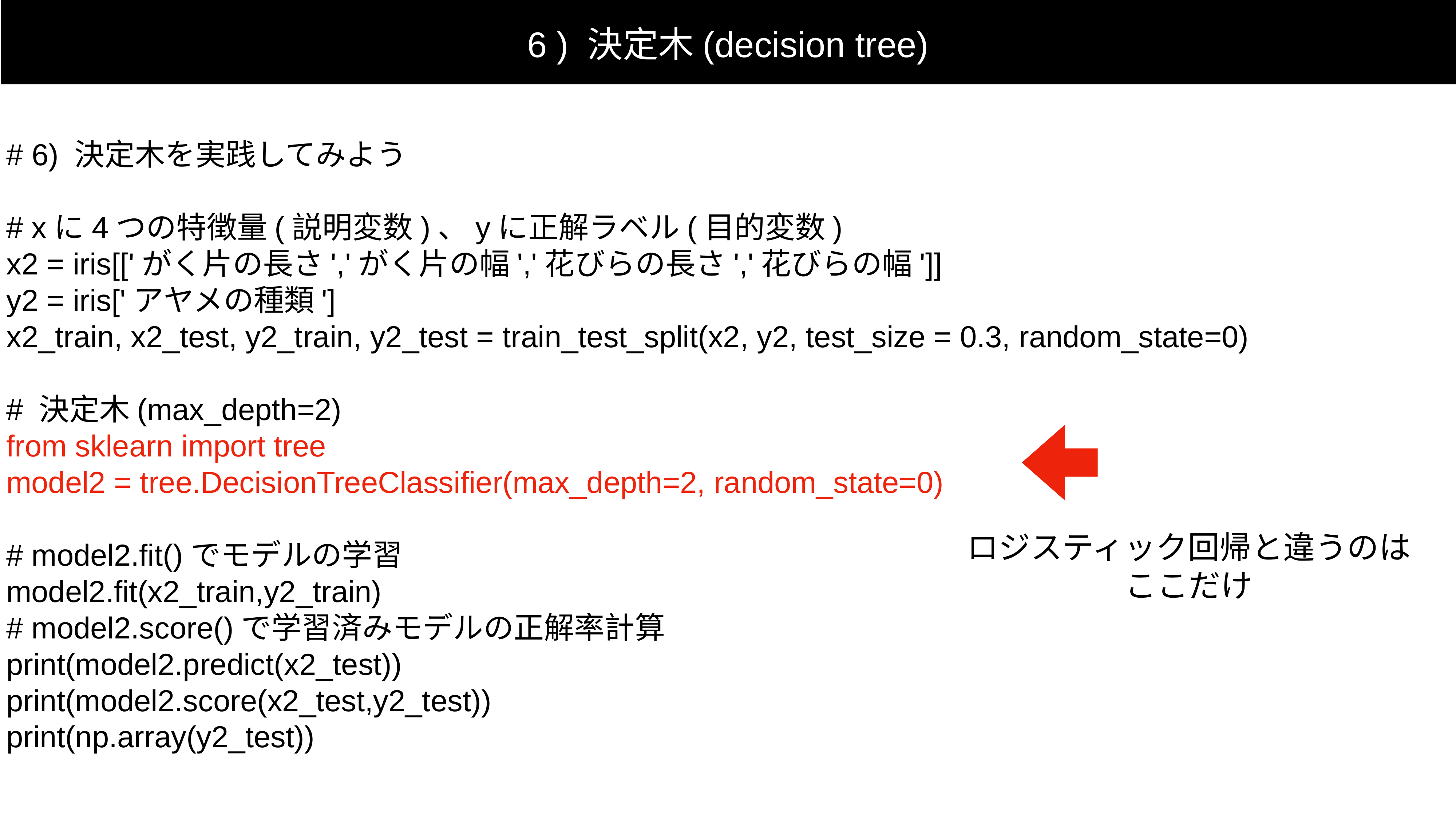

6 ) 決定木(decision tree)
# 6) 決定木を実践してみよう

# xに4つの特徴量(説明変数)、yに正解ラベル(目的変数)
x2 = iris[['がく片の長さ','がく片の幅','花びらの長さ','花びらの幅']]
y2 = iris['アヤメの種類']
x2_train, x2_test, y2_train, y2_test = train_test_split(x2, y2, test_size = 0.3, random_state=0)

# 決定木(max_depth=2)
from sklearn import tree
model2 = tree.DecisionTreeClassifier(max_depth=2, random_state=0)

# model2.fit()でモデルの学習
model2.fit(x2_train,y2_train)
# model2.score()で学習済みモデルの正解率計算
print(model2.predict(x2_test))
print(model2.score(x2_test,y2_test))
print(np.array(y2_test))

ロジスティック回帰と違うのは
ここだけ